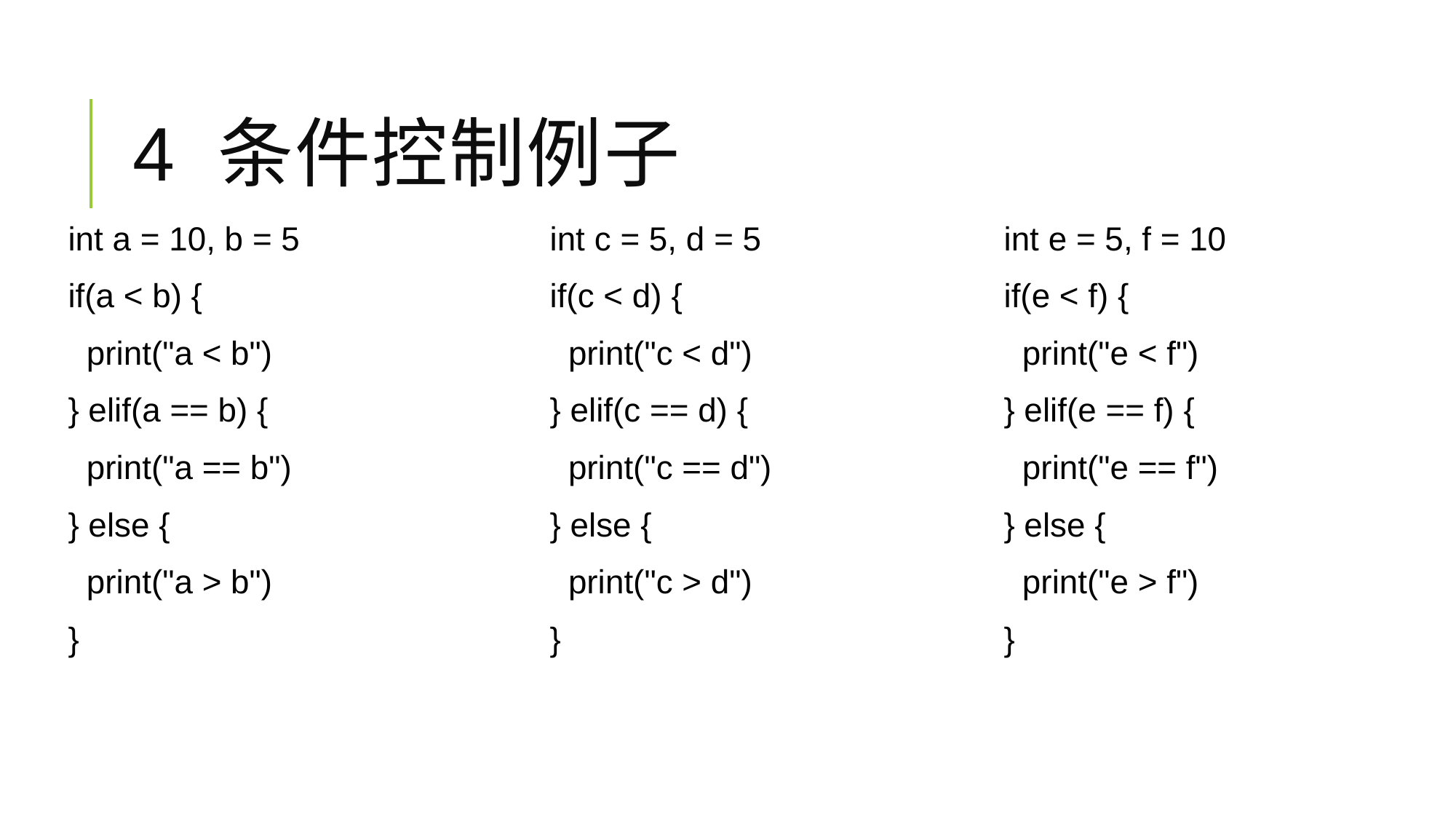

# 4 条件控制例子
int a = 10, b = 5
if(a < b) {
  print("a < b")
} elif(a == b) {
  print("a == b")
} else {
  print("a > b")
}

int c = 5, d = 5
if(c < d) {
  print("c < d")
} elif(c == d) {
  print("c == d")
} else {
  print("c > d")
}

int e = 5, f = 10
if(e < f) {
  print("e < f")
} elif(e == f) {
  print("e == f")
} else {
  print("e > f")
}